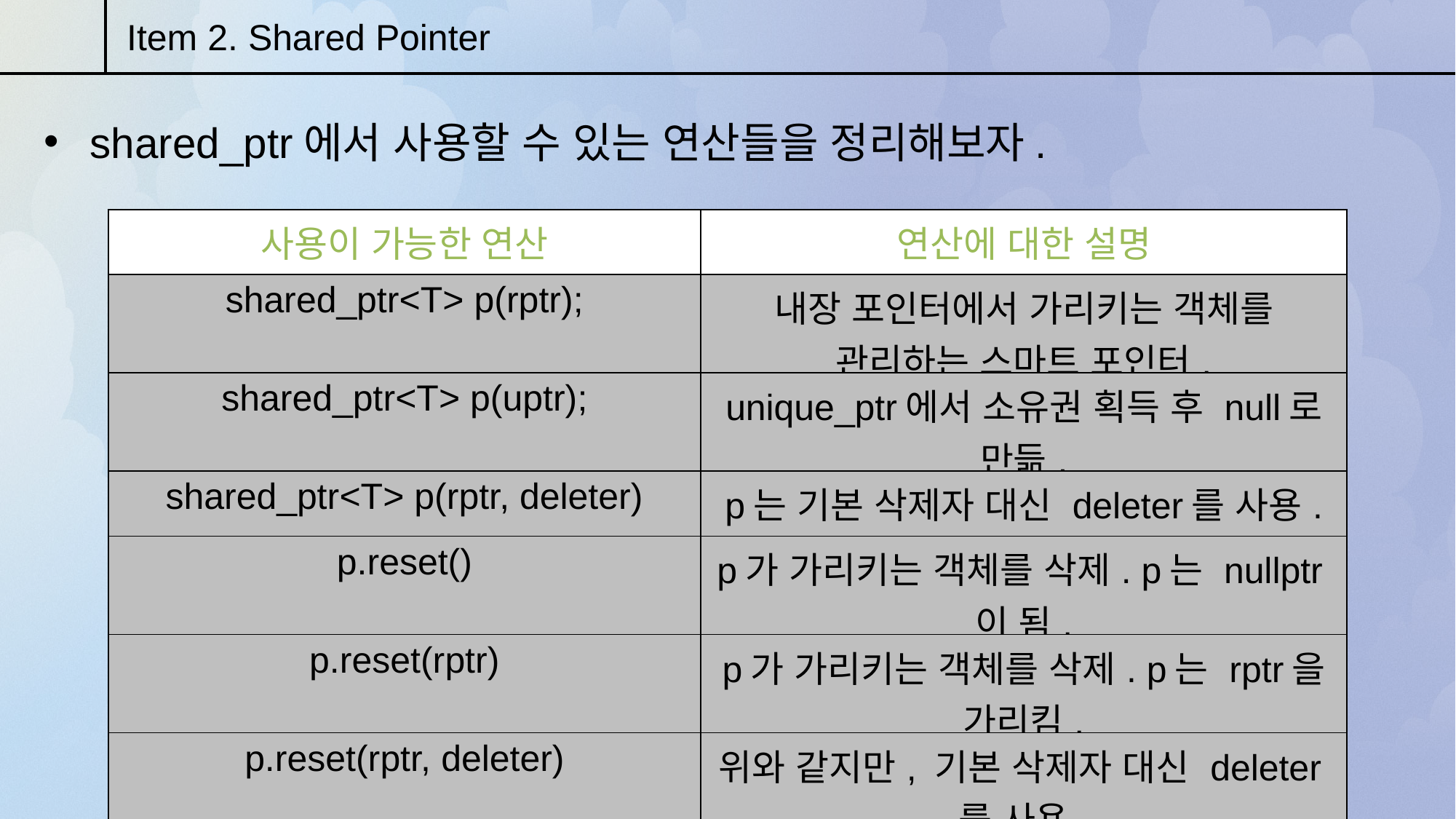

Item 2. Shared Pointer
 shared_ptr에서 사용할 수 있는 연산들을 정리해보자.
| 사용이 가능한 연산 | 연산에 대한 설명 |
| --- | --- |
| shared\_ptr<T> p(rptr); | 내장 포인터에서 가리키는 객체를 관리하는 스마트 포인터. |
| shared\_ptr<T> p(uptr); | unique\_ptr에서 소유권 획득 후 null로 만듦. |
| shared\_ptr<T> p(rptr, deleter) | p는 기본 삭제자 대신 deleter를 사용. |
| p.reset() | p가 가리키는 객체를 삭제. p는 nullptr이 됨. |
| p.reset(rptr) | p가 가리키는 객체를 삭제. p는 rptr을 가리킴. |
| p.reset(rptr, deleter) | 위와 같지만, 기본 삭제자 대신 deleter를 사용. |